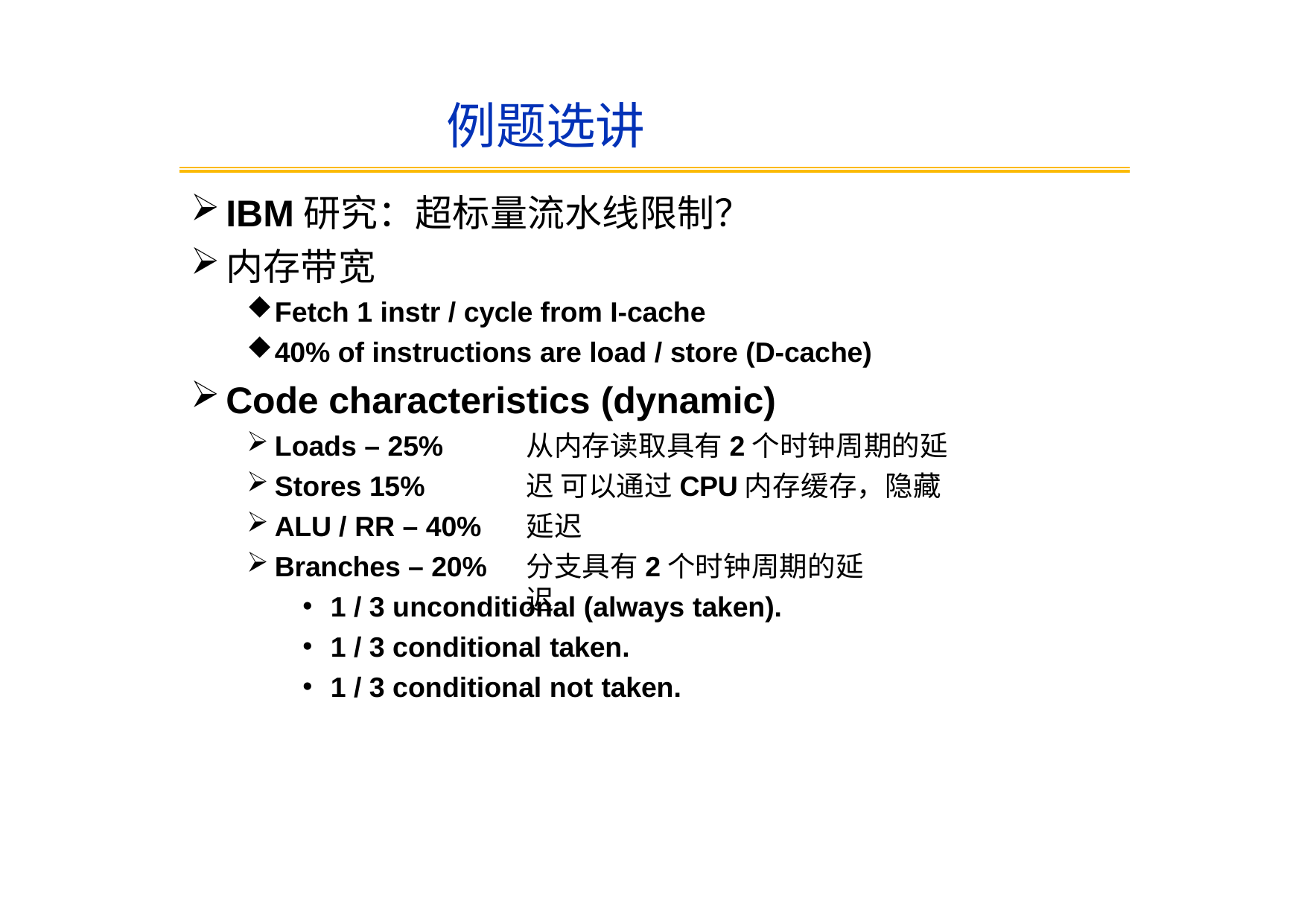

# 例题选讲
IBM研究：超标量流水线限制？
内存带宽
Fetch 1 instr / cycle from I-cache
40% of instructions are load / store (D-cache)
Code characteristics (dynamic)
Loads – 25%
Stores 15%
ALU / RR – 40%
Branches – 20%
从内存读取具有2个时钟周期的延迟 可以通过CPU内存缓存，隐藏延迟
分支具有2个时钟周期的延迟
1 / 3 unconditional (always taken).
1 / 3 conditional taken.
1 / 3 conditional not taken.